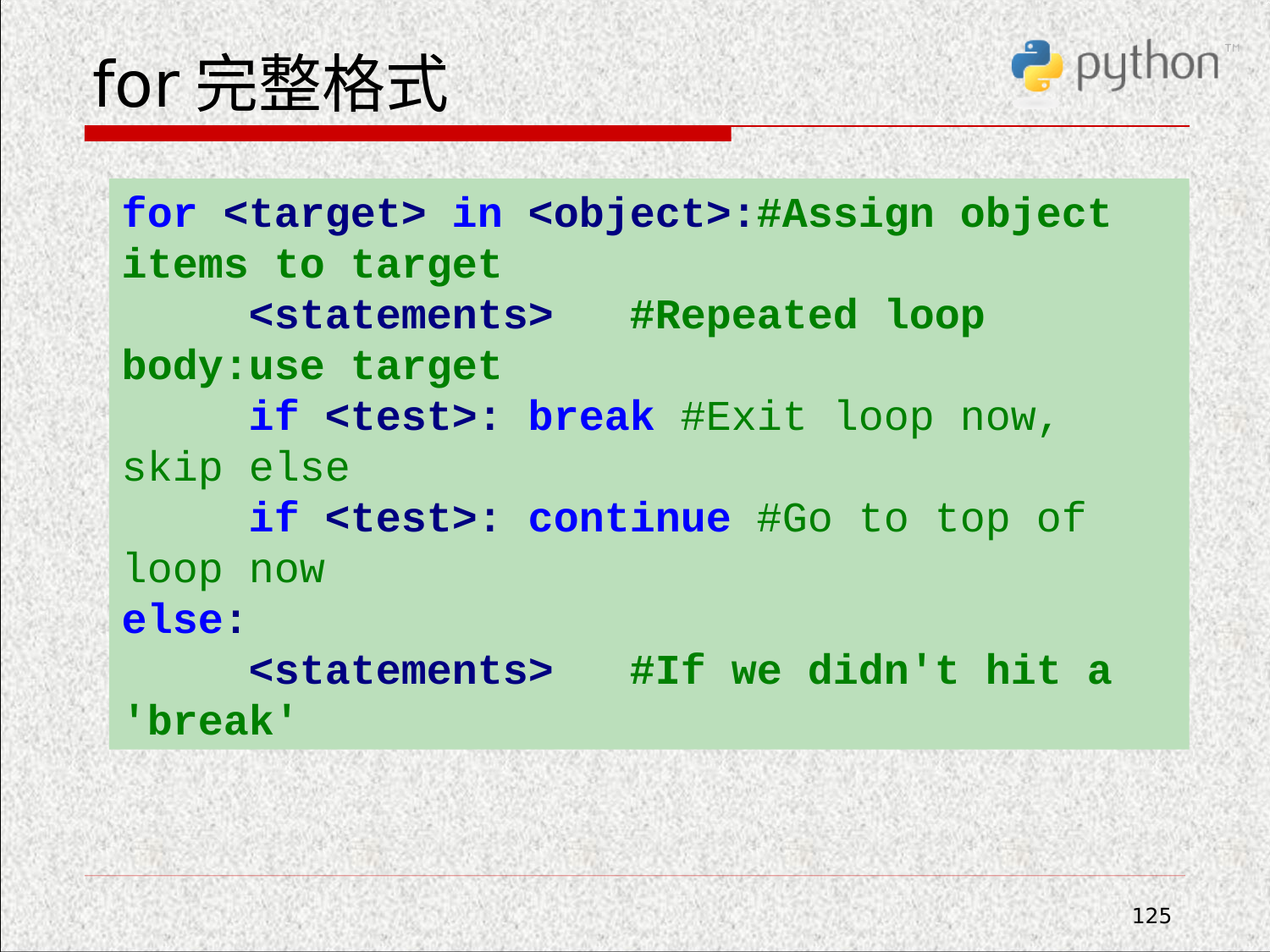

# for完整格式

for <target> in <object>:#Assign object items to target
	<statements>	#Repeated loop body:use target
	if <test>: break #Exit loop now, skip else
	if <test>: continue #Go to top of loop now
else:
	<statements>	#If we didn't hit a 'break'
125